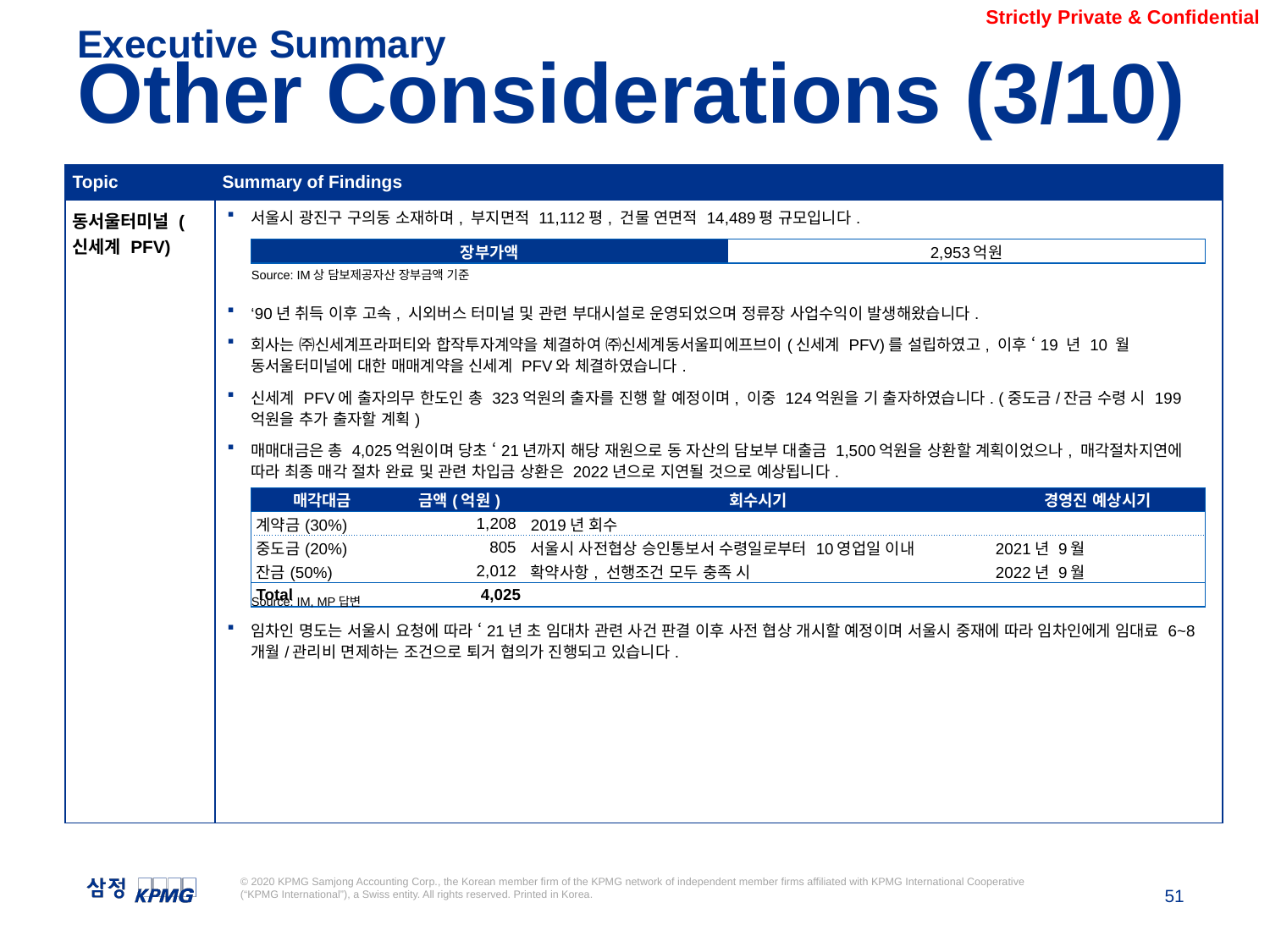

Executive Summary
Other Considerations (3/10)
| Topic | Summary of Findings |
| --- | --- |
| 동서울터미널 (신세계 PFV) | 서울시 광진구 구의동 소재하며, 부지면적 11,112평, 건물 연면적 14,489평 규모입니다. ‘90년 취득 이후 고속, 시외버스 터미널 및 관련 부대시설로 운영되었으며 정류장 사업수익이 발생해왔습니다. 회사는 ㈜신세계프라퍼티와 합작투자계약을 체결하여 ㈜신세계동서울피에프브이(신세계 PFV)를 설립하였고, 이후 ‘19 년 10 월 동서울터미널에 대한 매매계약을 신세계 PFV와 체결하였습니다. 신세계 PFV에 출자의무 한도인 총 323억원의 출자를 진행 할 예정이며, 이중 124억원을 기 출자하였습니다. (중도금/잔금 수령 시 199억원을 추가 출자할 계획) 매매대금은 총 4,025억원이며 당초 ‘21년까지 해당 재원으로 동 자산의 담보부 대출금 1,500억원을 상환할 계획이었으나, 매각절차지연에 따라 최종 매각 절차 완료 및 관련 차입금 상환은 2022년으로 지연될 것으로 예상됩니다. 임차인 명도는 서울시 요청에 따라 ‘21년 초 임대차 관련 사건 판결 이후 사전 협상 개시할 예정이며 서울시 중재에 따라 임차인에게 임대료 6~8개월/관리비 면제하는 조건으로 퇴거 협의가 진행되고 있습니다. |
| 장부가액 | 2,953억원 |
| --- | --- |
Source: IM상 담보제공자산 장부금액 기준
| 매각대금 | 금액(억원) | 회수시기 | 경영진 예상시기 |
| --- | --- | --- | --- |
| 계약금(30%) | 1,208 | 2019년 회수 |  |
| 중도금(20%) | 805 | 서울시 사전협상 승인통보서 수령일로부터 10영업일 이내 | 2021년 9월 |
| 잔금(50%) | 2,012 | 확약사항, 선행조건 모두 충족 시 | 2022년 9월 |
| Total | 4,025 |  |  |
Source: IM, MP답변